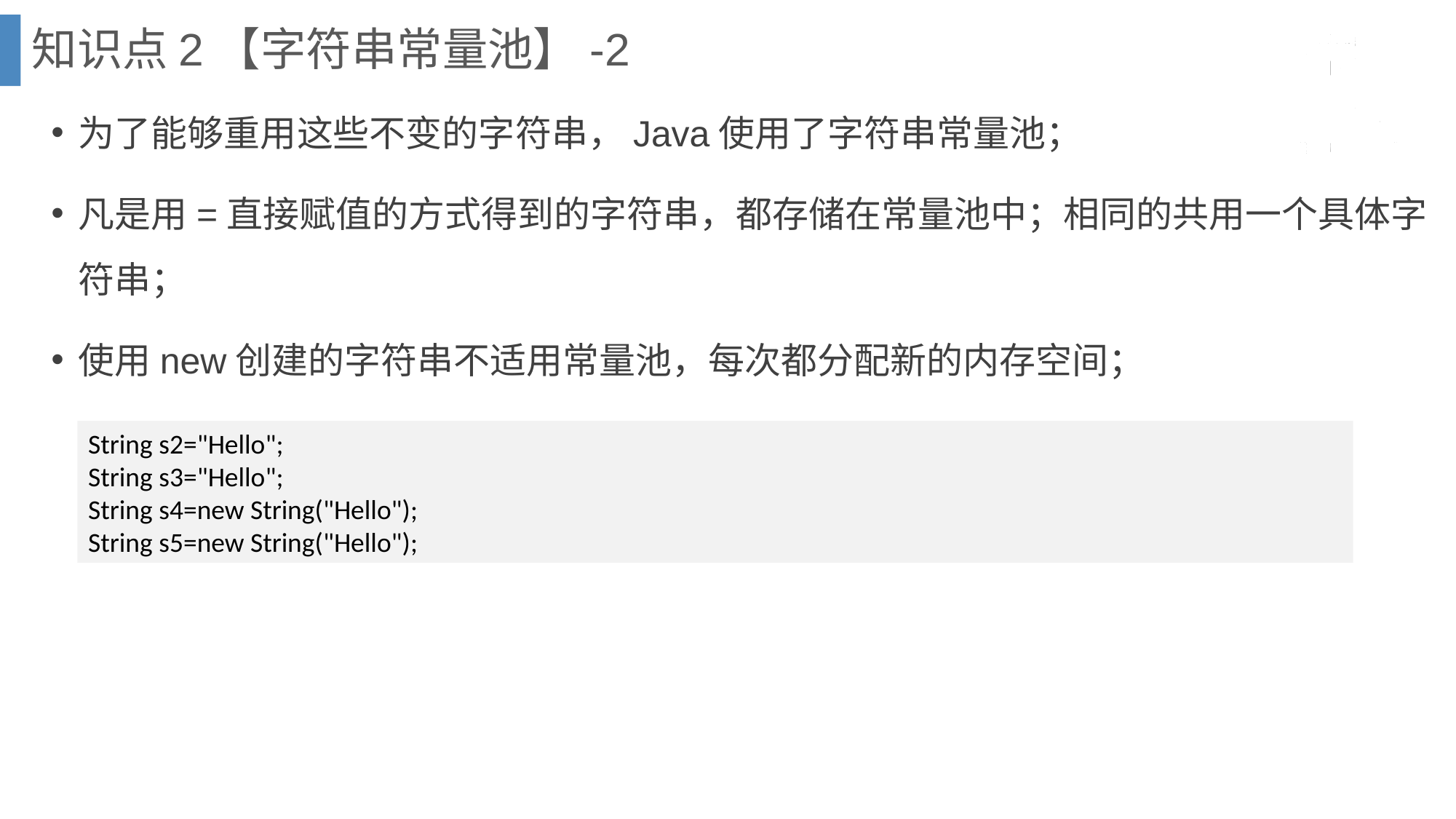

知识点2【字符串常量池】-2
为了能够重用这些不变的字符串，Java使用了字符串常量池；
凡是用=直接赋值的方式得到的字符串，都存储在常量池中；相同的共用一个具体字符串；
使用new创建的字符串不适用常量池，每次都分配新的内存空间；

String s2="Hello";
String s3="Hello";
String s4=new String("Hello");
String s5=new String("Hello");